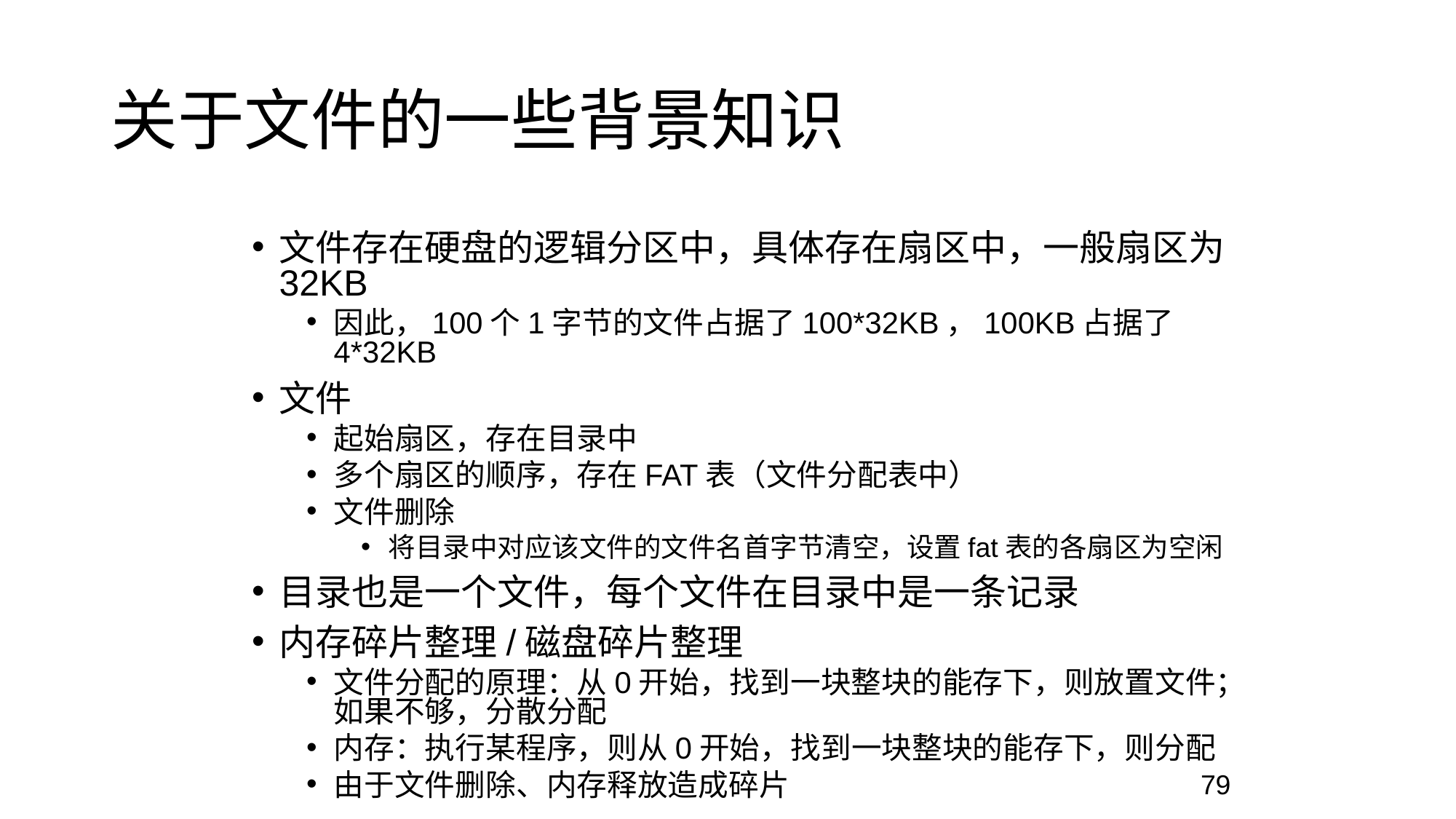

关于文件的一些背景知识
文件存在硬盘的逻辑分区中，具体存在扇区中，一般扇区为32KB
因此，100个1字节的文件占据了100*32KB，100KB占据了4*32KB
文件
起始扇区，存在目录中
多个扇区的顺序，存在FAT表（文件分配表中）
文件删除
将目录中对应该文件的文件名首字节清空，设置fat表的各扇区为空闲
目录也是一个文件，每个文件在目录中是一条记录
内存碎片整理/磁盘碎片整理
文件分配的原理：从0开始，找到一块整块的能存下，则放置文件；如果不够，分散分配
内存：执行某程序，则从0开始，找到一块整块的能存下，则分配
由于文件删除、内存释放造成碎片
79